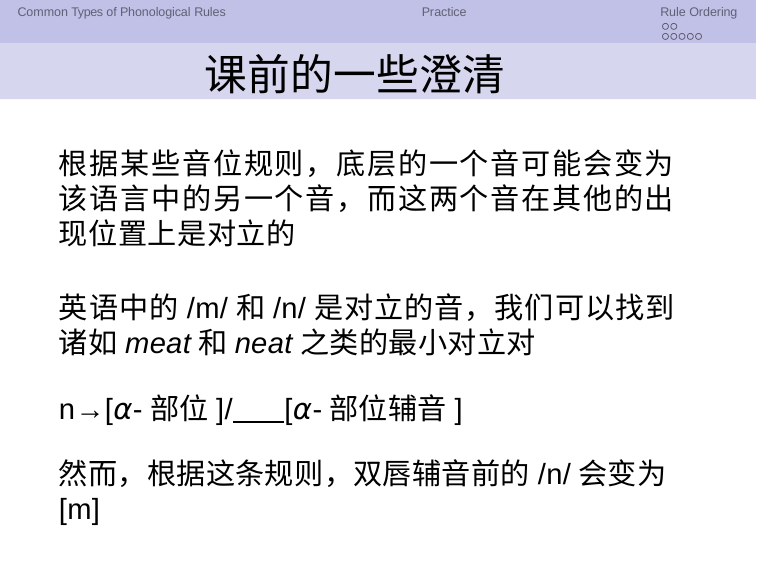

Common Types of Phonological Rules
Practice
Rule Ordering

               课前的一些澄清
根据某些音位规则，底层的一个音可能会变为该语言中的另一个音，而这两个音在其他的出现位置上是对立的

英语中的/m/和/n/是对立的音，我们可以找到诸如meat和neat之类的最小对立对
n→[α-部位]/      [α-部位辅音]
然而，根据这条规则，双唇辅音前的/n/会变为[m]